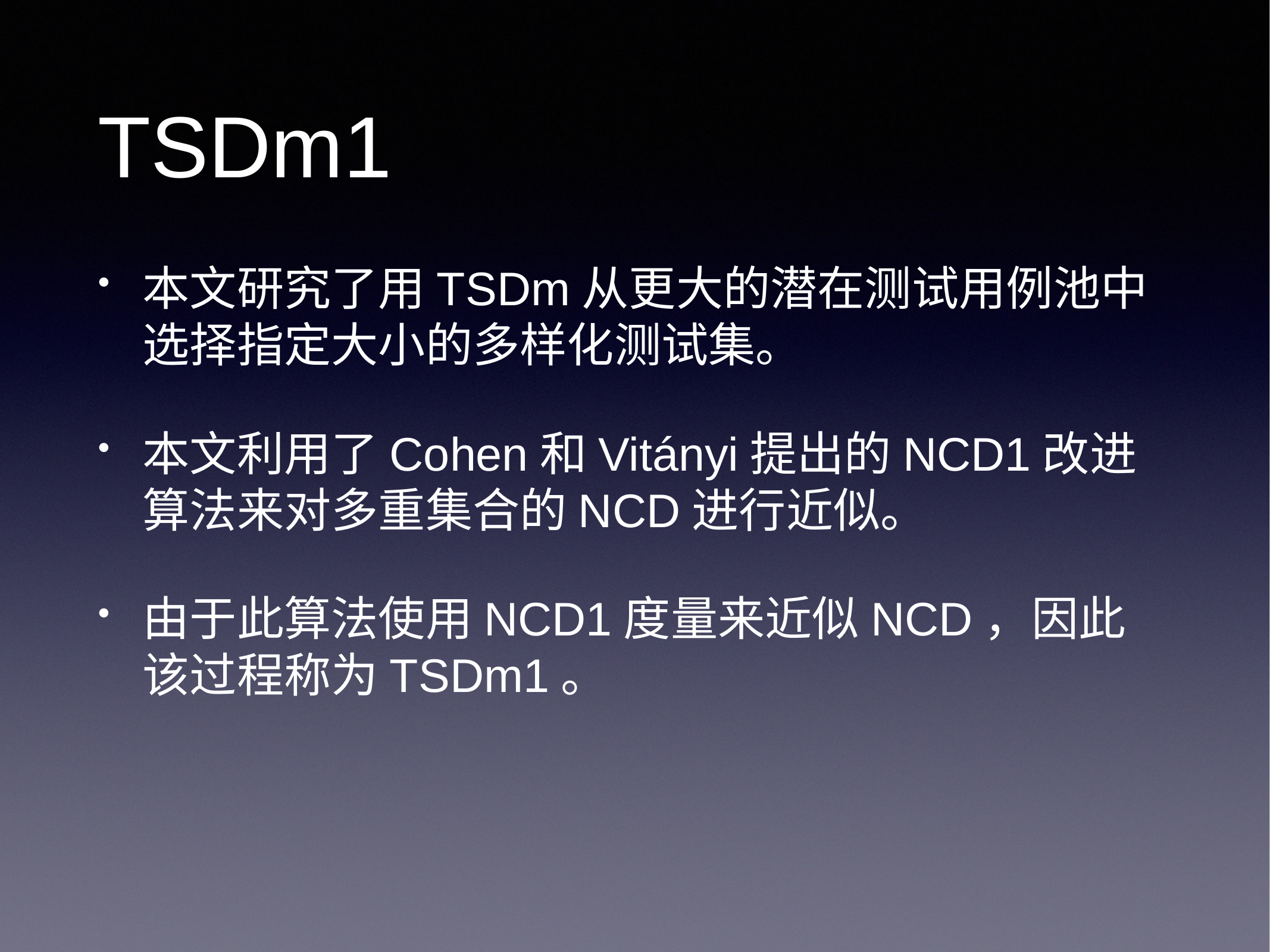

# TSDm1
本文研究了用TSDm从更大的潜在测试用例池中选择指定大小的多样化测试集。
本文利用了Cohen和Vitányi提出的NCD1改进算法来对多重集合的NCD进行近似。
由于此算法使用NCD1度量来近似NCD，因此该过程称为TSDm1。